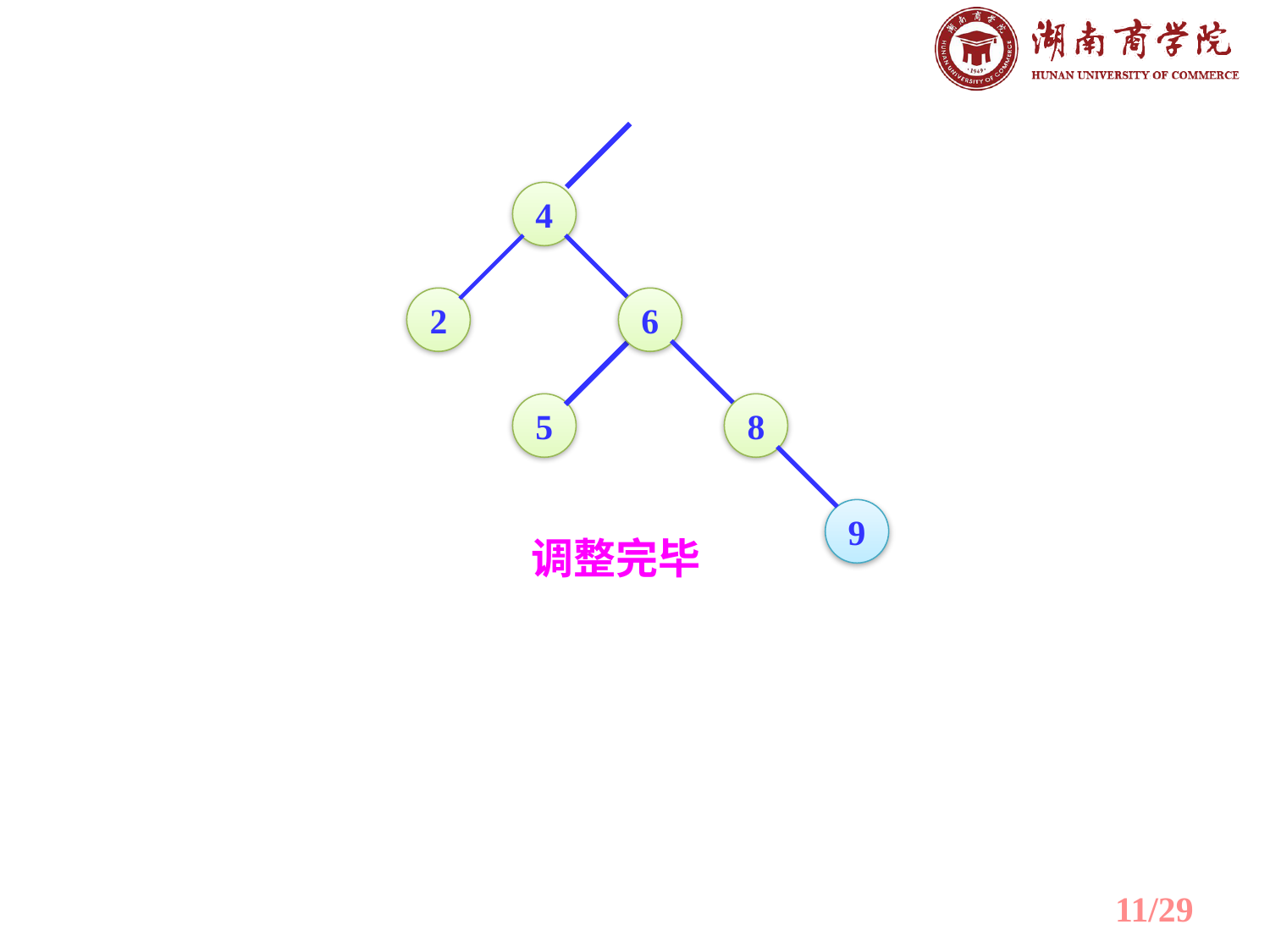

4

2
6

8

9

5
调整完毕
11/29